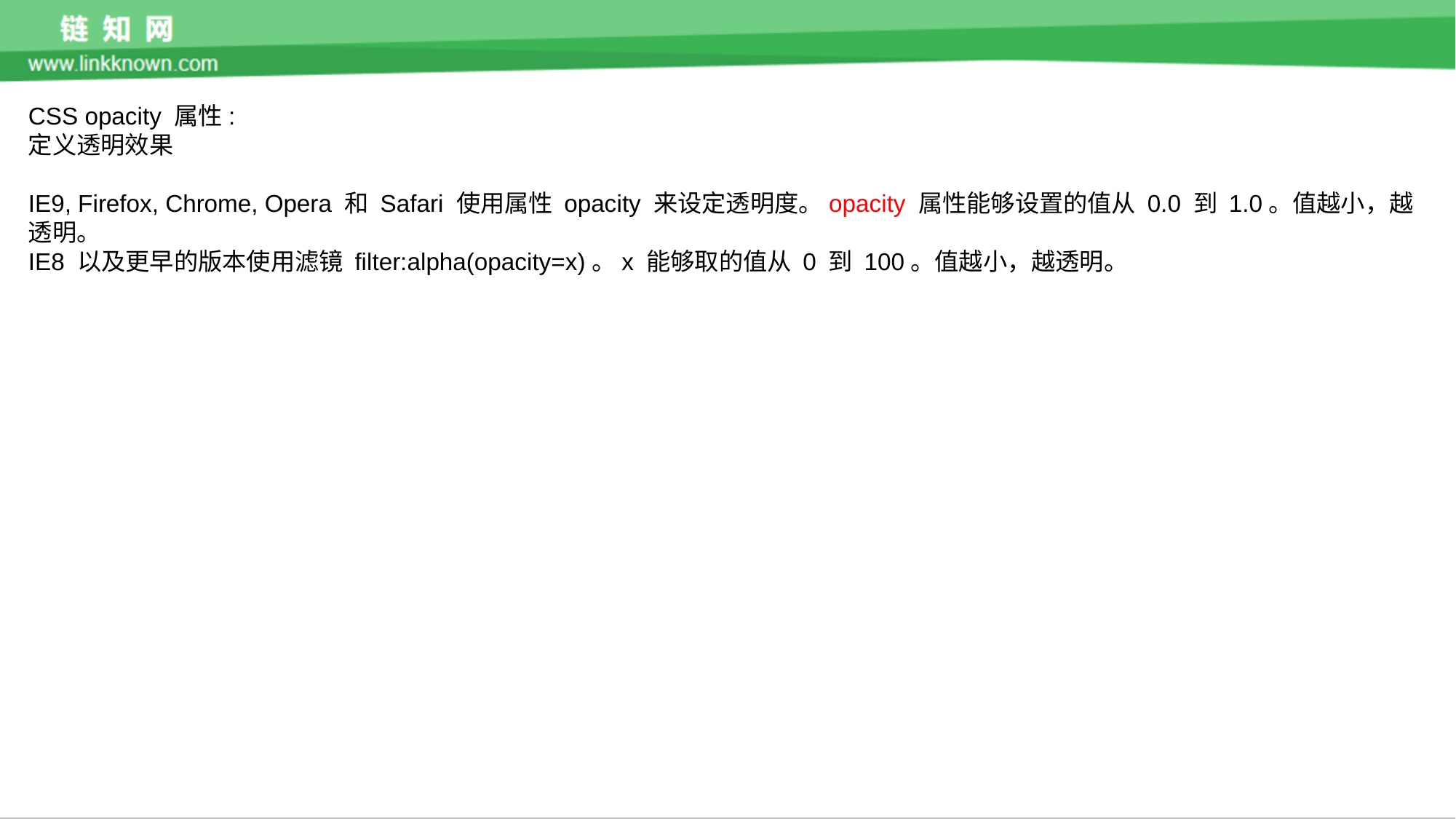

CSS opacity 属性:
定义透明效果

IE9, Firefox, Chrome, Opera 和 Safari 使用属性 opacity 来设定透明度。opacity 属性能够设置的值从 0.0 到 1.0。值越小，越透明。
IE8 以及更早的版本使用滤镜 filter:alpha(opacity=x)。x 能够取的值从 0 到 100。值越小，越透明。